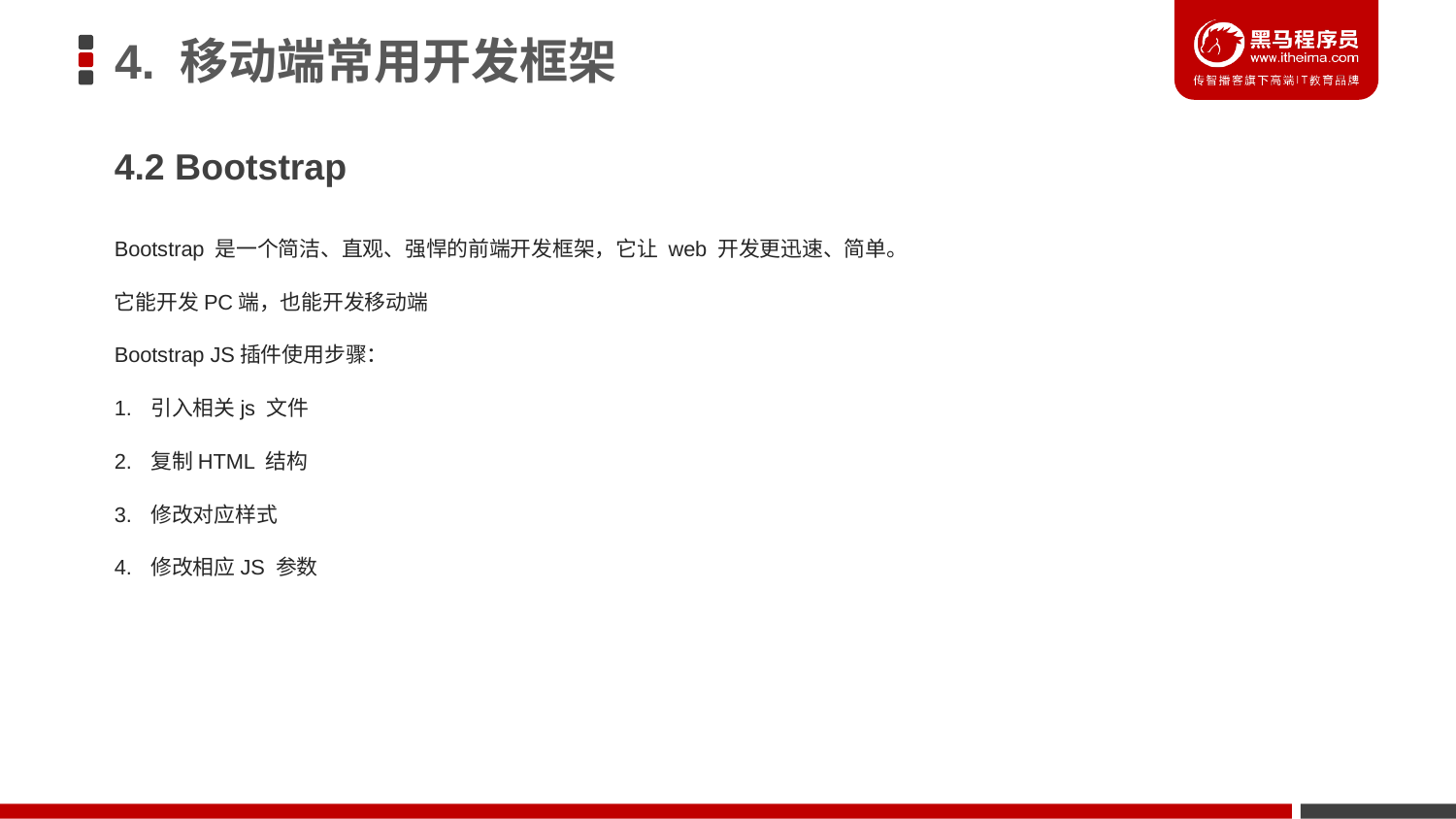

# 4. 移动端常用开发框架
4.2 Bootstrap
Bootstrap 是一个简洁、直观、强悍的前端开发框架，它让 web 开发更迅速、简单。
它能开发PC端，也能开发移动端
Bootstrap JS插件使用步骤：
引入相关js 文件
复制HTML 结构
修改对应样式
修改相应JS 参数